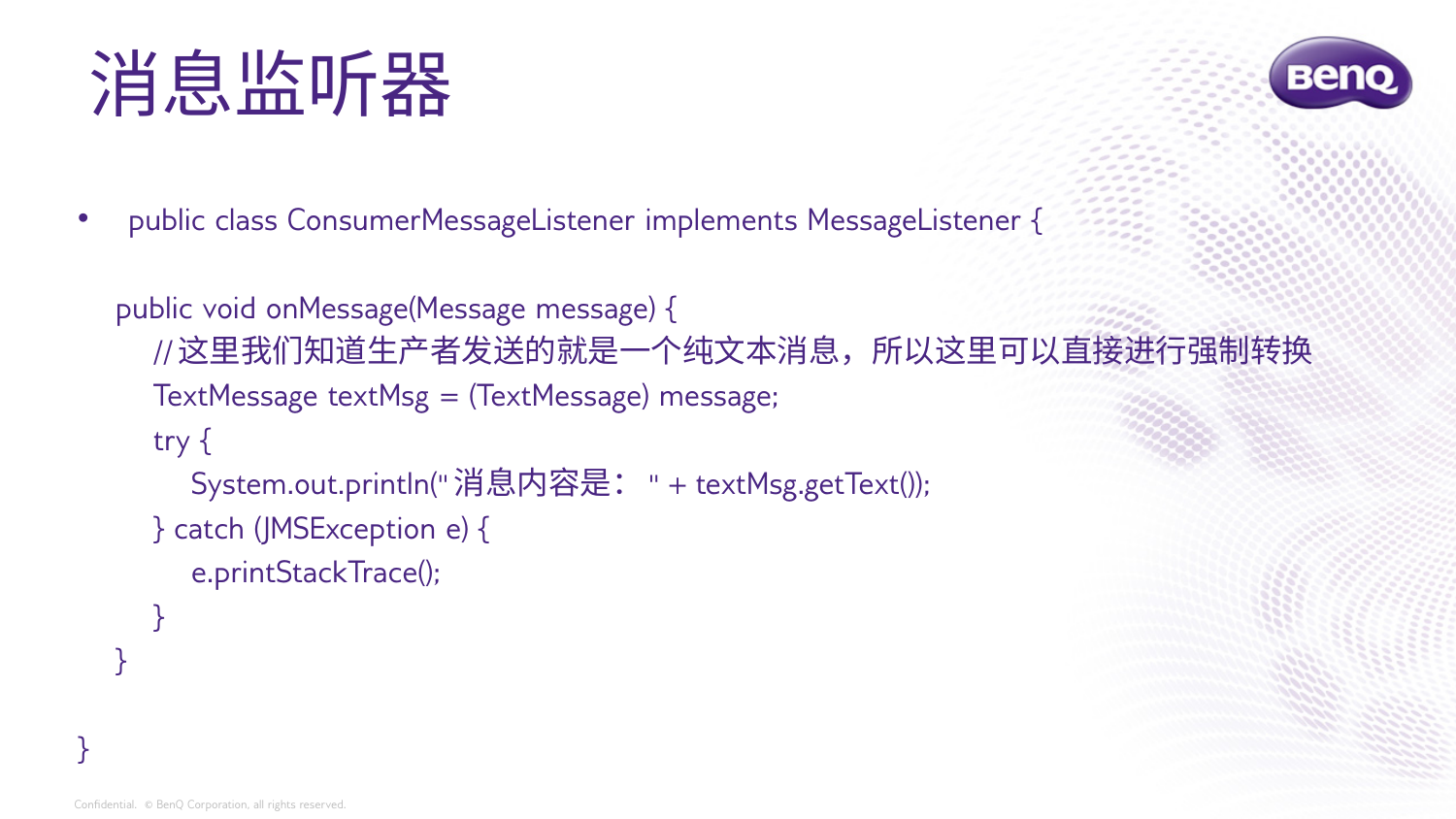

消息监听器
public class ConsumerMessageListener implements MessageListener {

    public void onMessage(Message message) {
        //这里我们知道生产者发送的就是一个纯文本消息，所以这里可以直接进行强制转换
        TextMessage textMsg = (TextMessage) message;
        try {
            System.out.println("消息内容是：" + textMsg.getText());
        } catch (JMSException e) {
            e.printStackTrace();
        }
    }

}